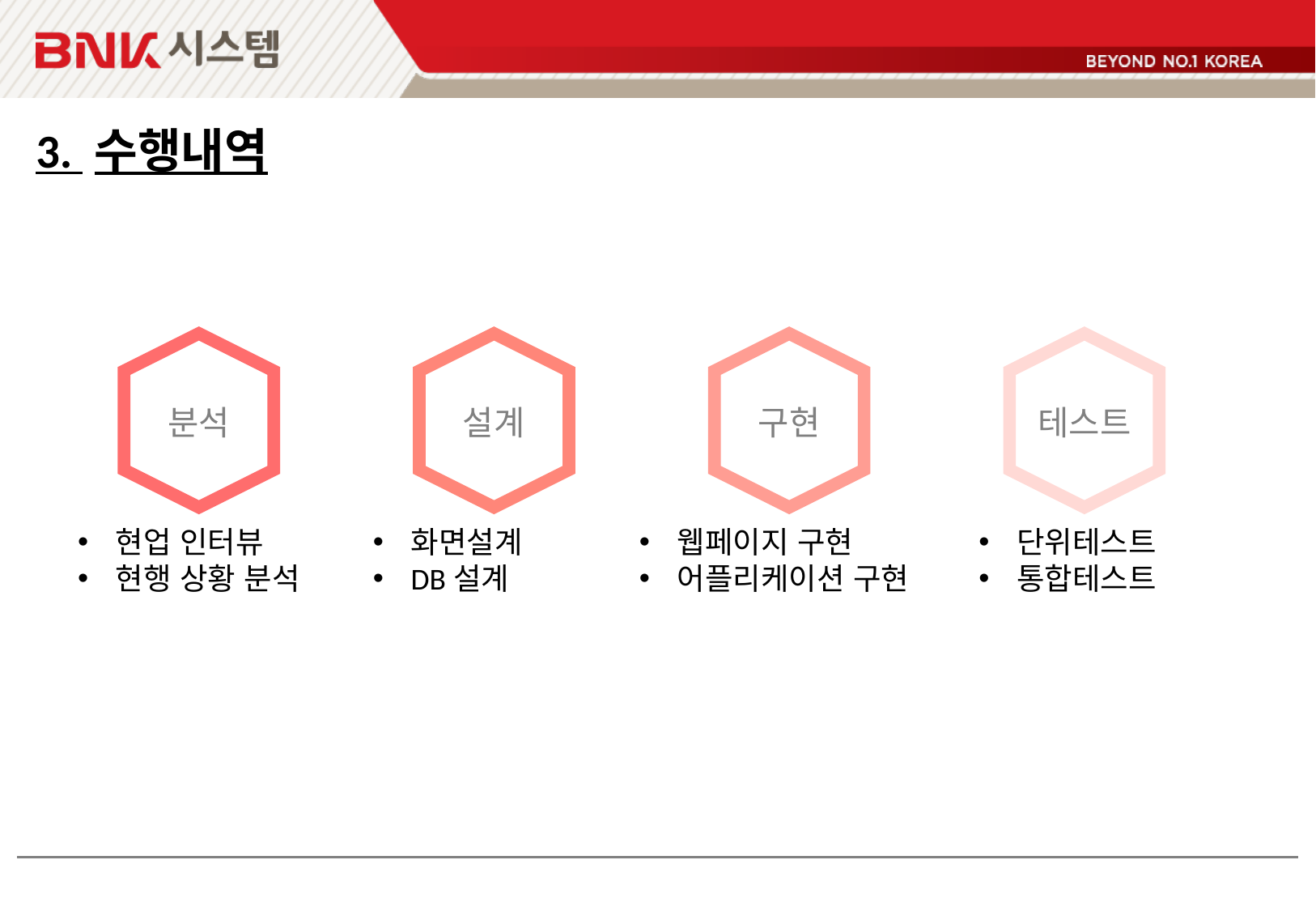

3. 수행내역

분석
설계
구현
테스트
단위테스트
통합테스트
현업 인터뷰
현행 상황 분석
화면설계
DB설계
웹페이지 구현
어플리케이션 구현